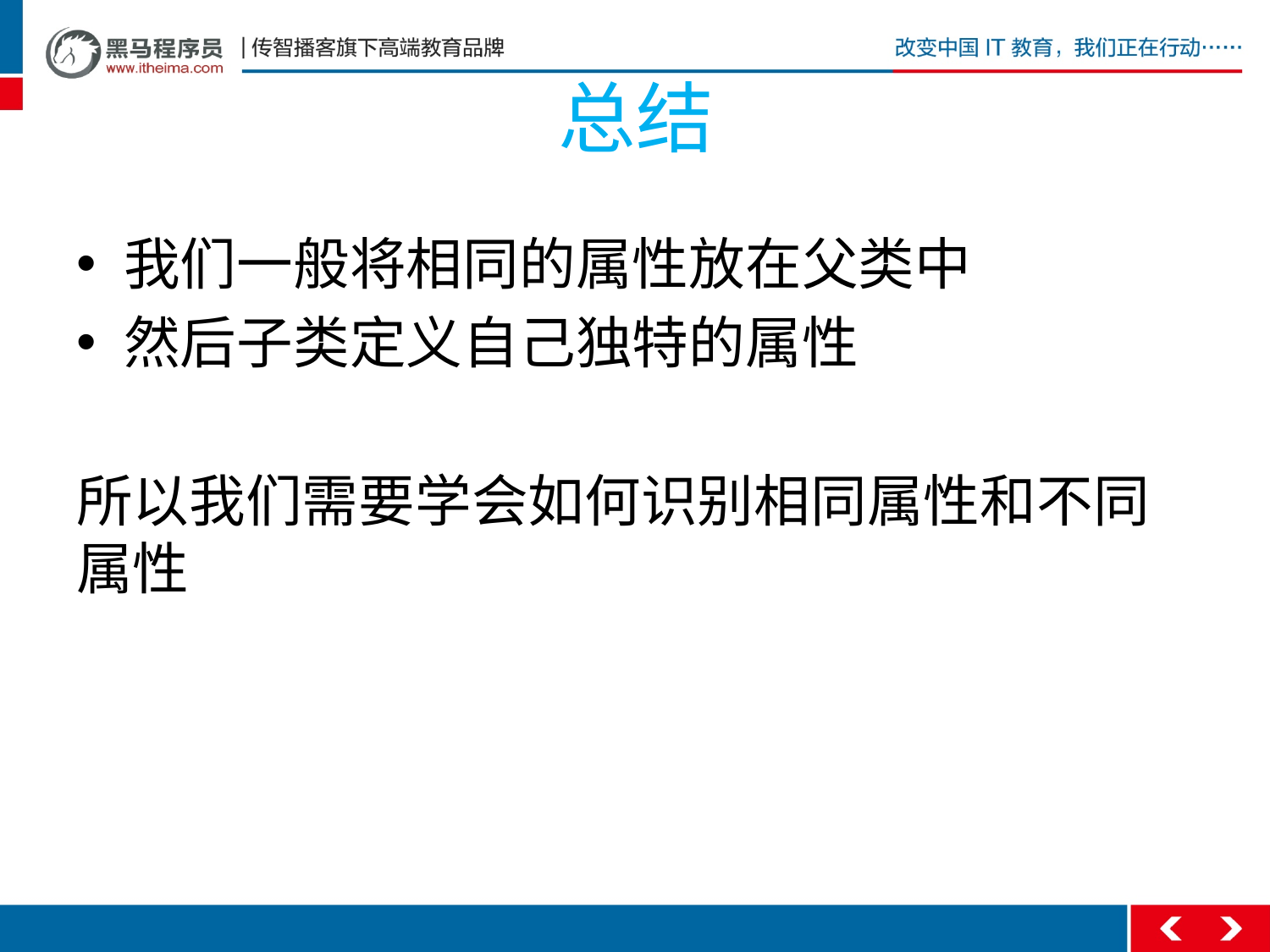

# 总结
我们一般将相同的属性放在父类中
然后子类定义自己独特的属性

所以我们需要学会如何识别相同属性和不同属性